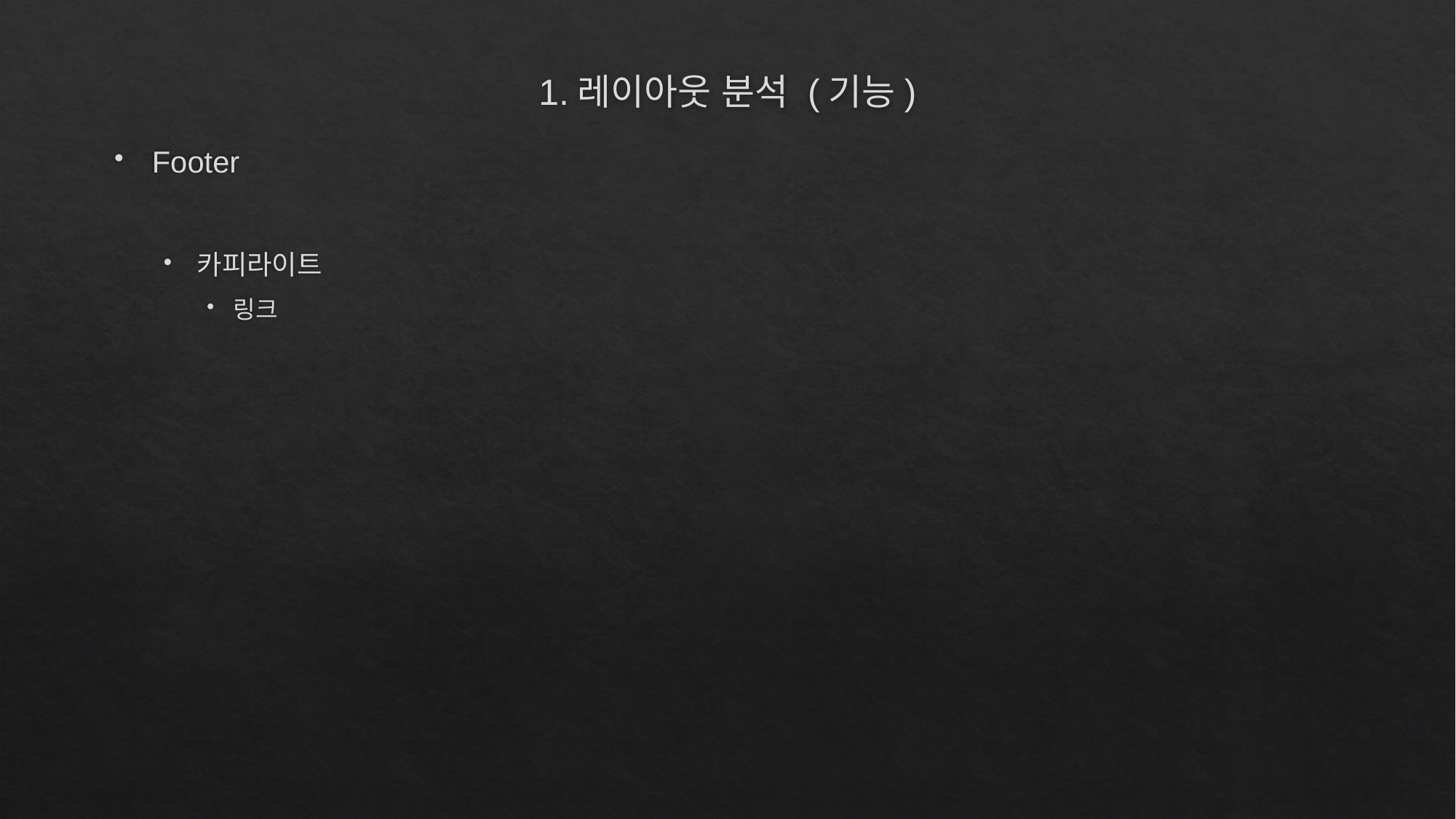

# 1.레이아웃 분석 (기능)
Footer

카피라이트
링크